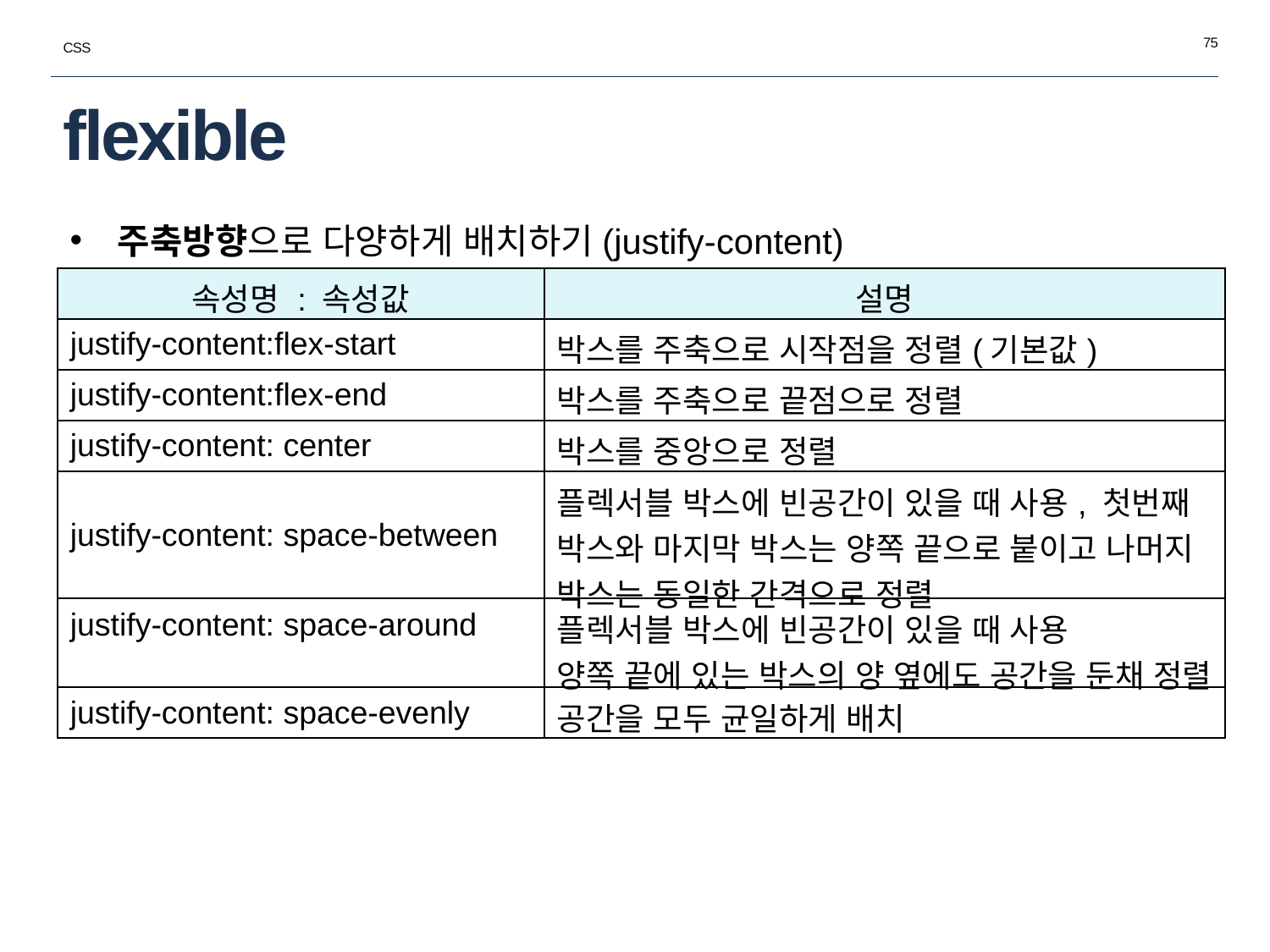

75
CSS
# flexible
주축방향으로 다양하게 배치하기(justify-content)
| 속성명 : 속성값 | 설명 |
| --- | --- |
| justify-content:flex-start | 박스를 주축으로 시작점을 정렬(기본값) |
| justify-content:flex-end | 박스를 주축으로 끝점으로 정렬 |
| justify-content: center | 박스를 중앙으로 정렬 |
| justify-content: space-between | 플렉서블 박스에 빈공간이 있을 때 사용, 첫번째 박스와 마지막 박스는 양쪽 끝으로 붙이고 나머지 박스는 동일한 간격으로 정렬 |
| justify-content: space-around | 플렉서블 박스에 빈공간이 있을 때 사용 양쪽 끝에 있는 박스의 양 옆에도 공간을 둔채 정렬 |
| justify-content: space-evenly | 공간을 모두 균일하게 배치 |